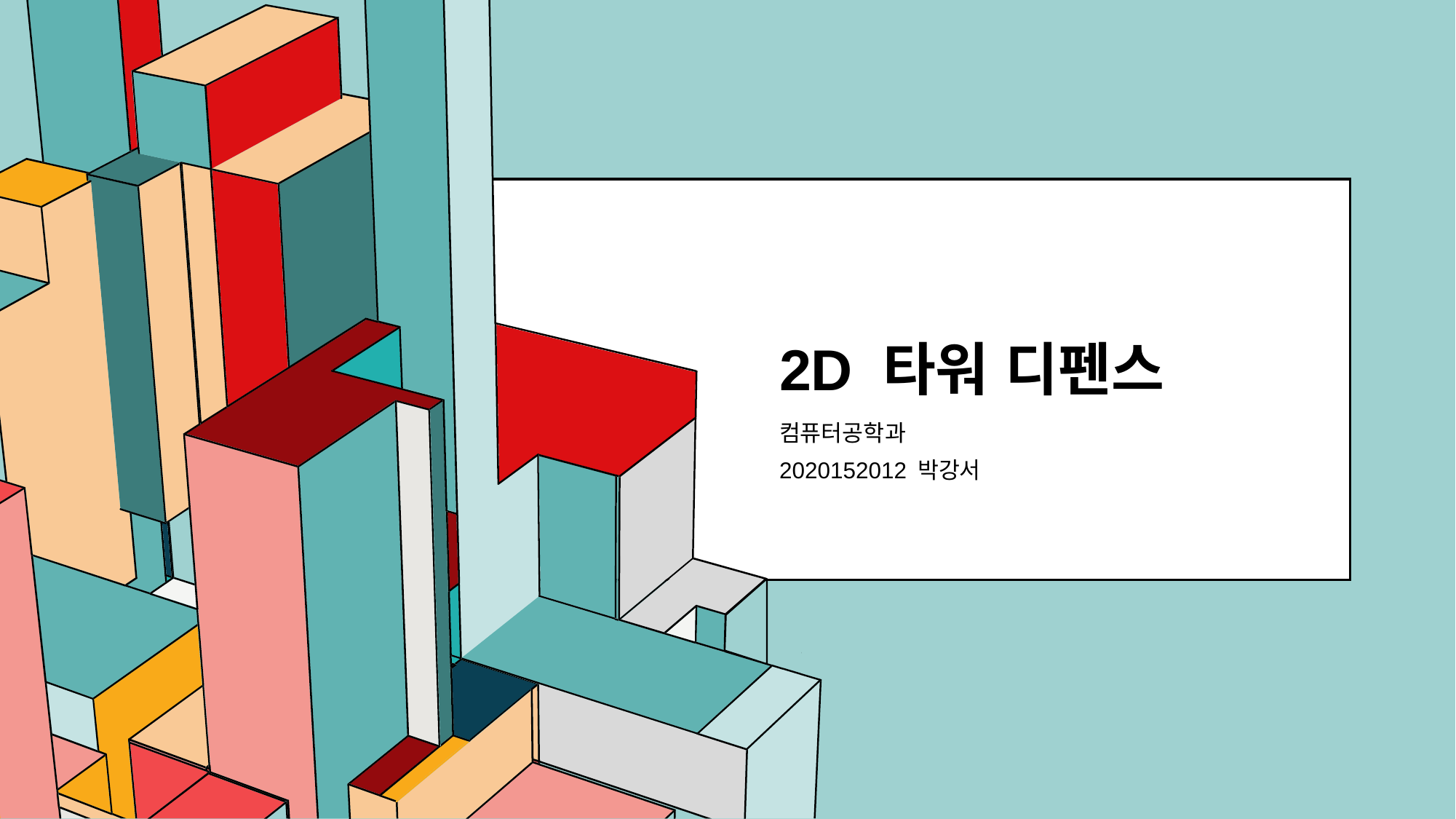

# 2D 타워 디펜스
컴퓨터공학과
2020152012 박강서